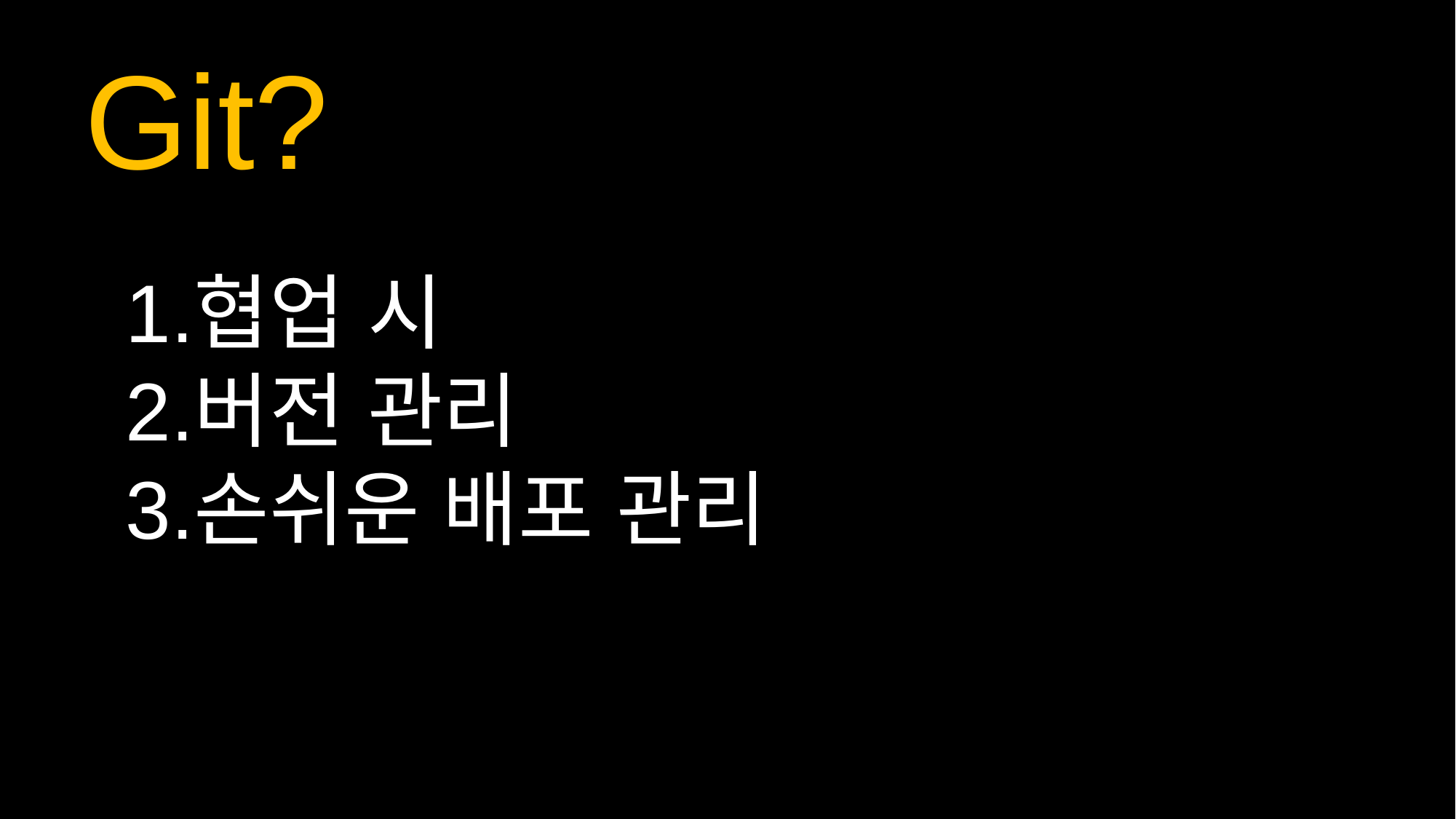

Git?
협업 시
버전 관리
손쉬운 배포 관리